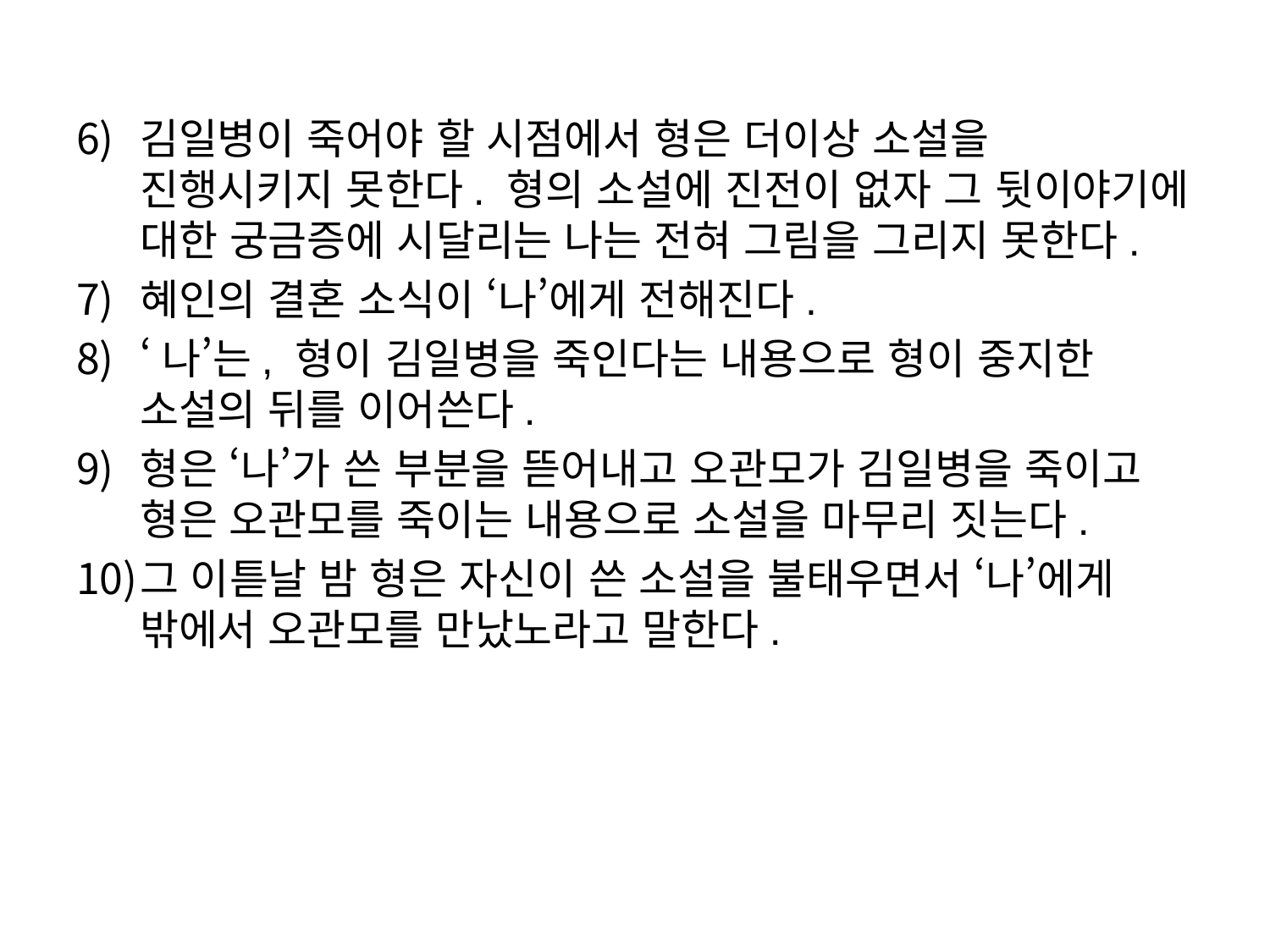

김일병이 죽어야 할 시점에서 형은 더이상 소설을 진행시키지 못한다. 형의 소설에 진전이 없자 그 뒷이야기에 대한 궁금증에 시달리는 나는 전혀 그림을 그리지 못한다.
혜인의 결혼 소식이 ‘나’에게 전해진다.
‘나’는, 형이 김일병을 죽인다는 내용으로 형이 중지한 소설의 뒤를 이어쓴다.
형은 ‘나’가 쓴 부분을 뜯어내고 오관모가 김일병을 죽이고 형은 오관모를 죽이는 내용으로 소설을 마무리 짓는다.
그 이튿날 밤 형은 자신이 쓴 소설을 불태우면서 ‘나’에게 밖에서 오관모를 만났노라고 말한다.